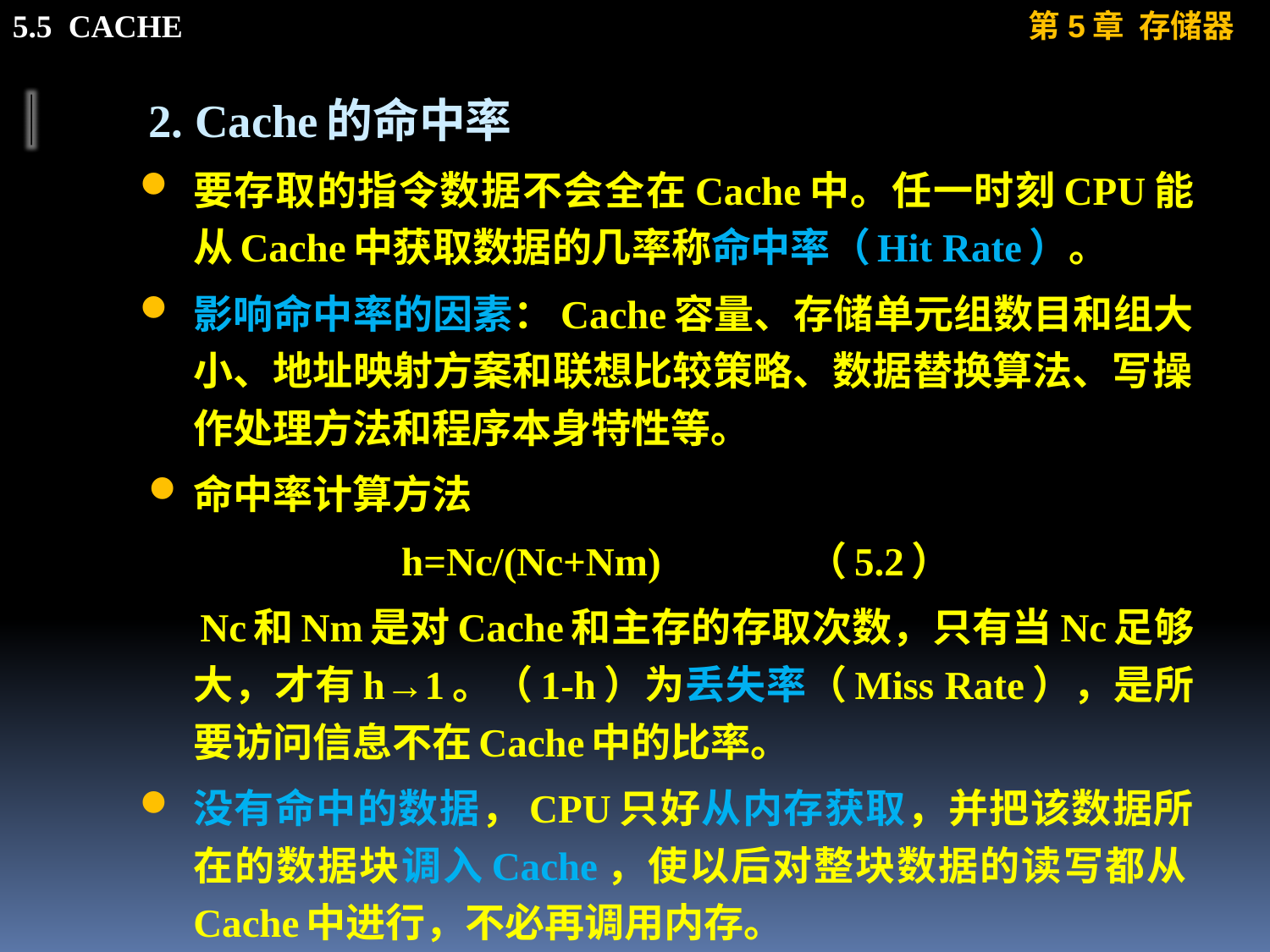

2. Cache的命中率
要存取的指令数据不会全在Cache中。任一时刻CPU能从Cache中获取数据的几率称命中率（Hit Rate）。
影响命中率的因素：Cache容量、存储单元组数目和组大小、地址映射方案和联想比较策略、数据替换算法、写操作处理方法和程序本身特性等。
命中率计算方法
 h=Nc/(Nc+Nm)              （5.2）
     Nc和Nm是对Cache和主存的存取次数，只有当Nc足够大，才有h→1。（1-h）为丢失率（Miss Rate），是所要访问信息不在Cache中的比率。
没有命中的数据，CPU只好从内存获取，并把该数据所在的数据块调入Cache，使以后对整块数据的读写都从Cache中进行，不必再调用内存。